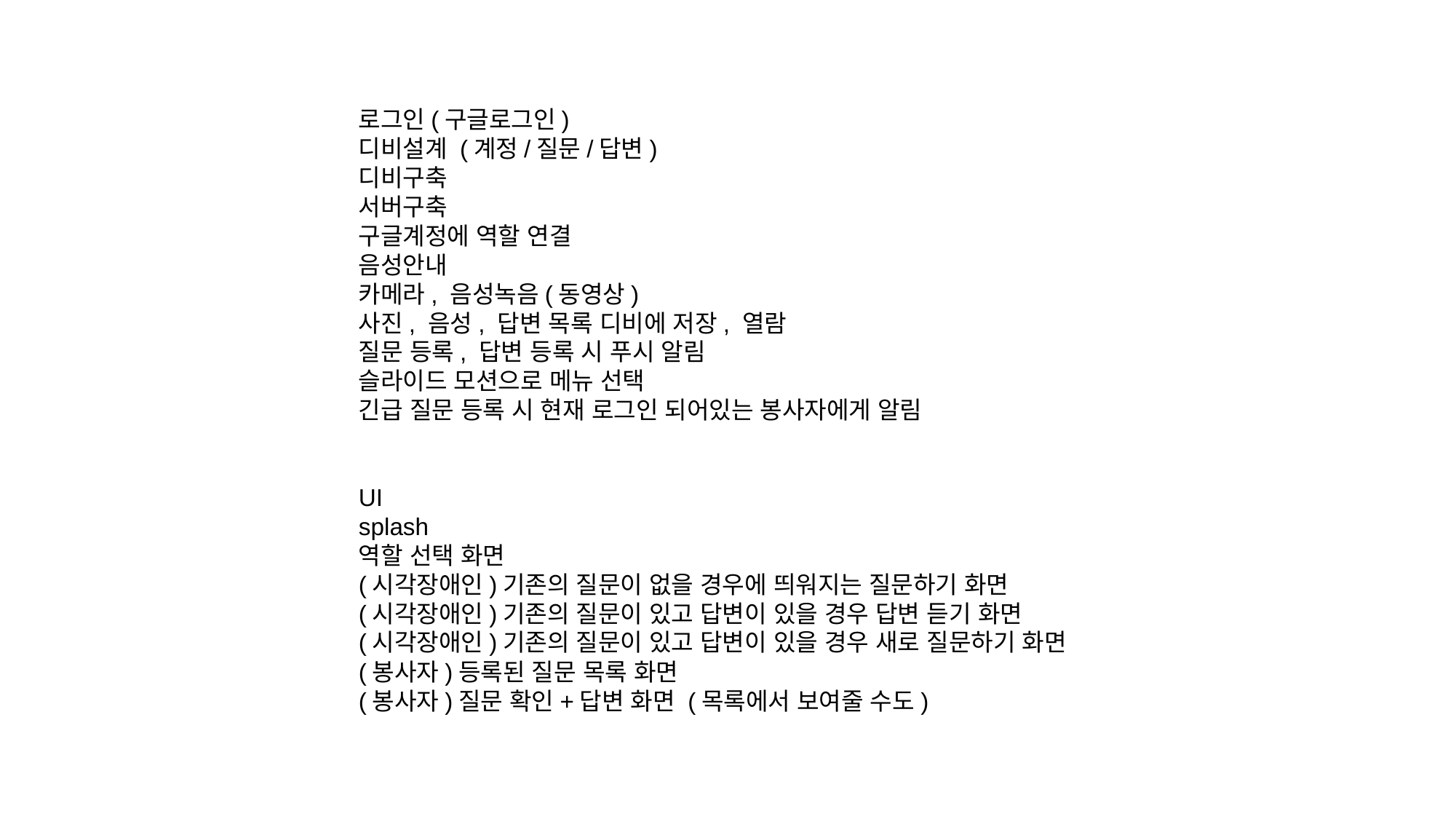

로그인(구글로그인)
디비설계 (계정/질문/답변)
디비구축
서버구축
구글계정에 역할 연결
음성안내
카메라, 음성녹음(동영상)
사진, 음성, 답변 목록 디비에 저장, 열람
질문 등록, 답변 등록 시 푸시 알림
슬라이드 모션으로 메뉴 선택
긴급 질문 등록 시 현재 로그인 되어있는 봉사자에게 알림

UI
splash
역할 선택 화면
(시각장애인)기존의 질문이 없을 경우에 띄워지는 질문하기 화면
(시각장애인)기존의 질문이 있고 답변이 있을 경우 답변 듣기 화면
(시각장애인)기존의 질문이 있고 답변이 있을 경우 새로 질문하기 화면
(봉사자)등록된 질문 목록 화면
(봉사자)질문 확인+답변 화면 (목록에서 보여줄 수도)